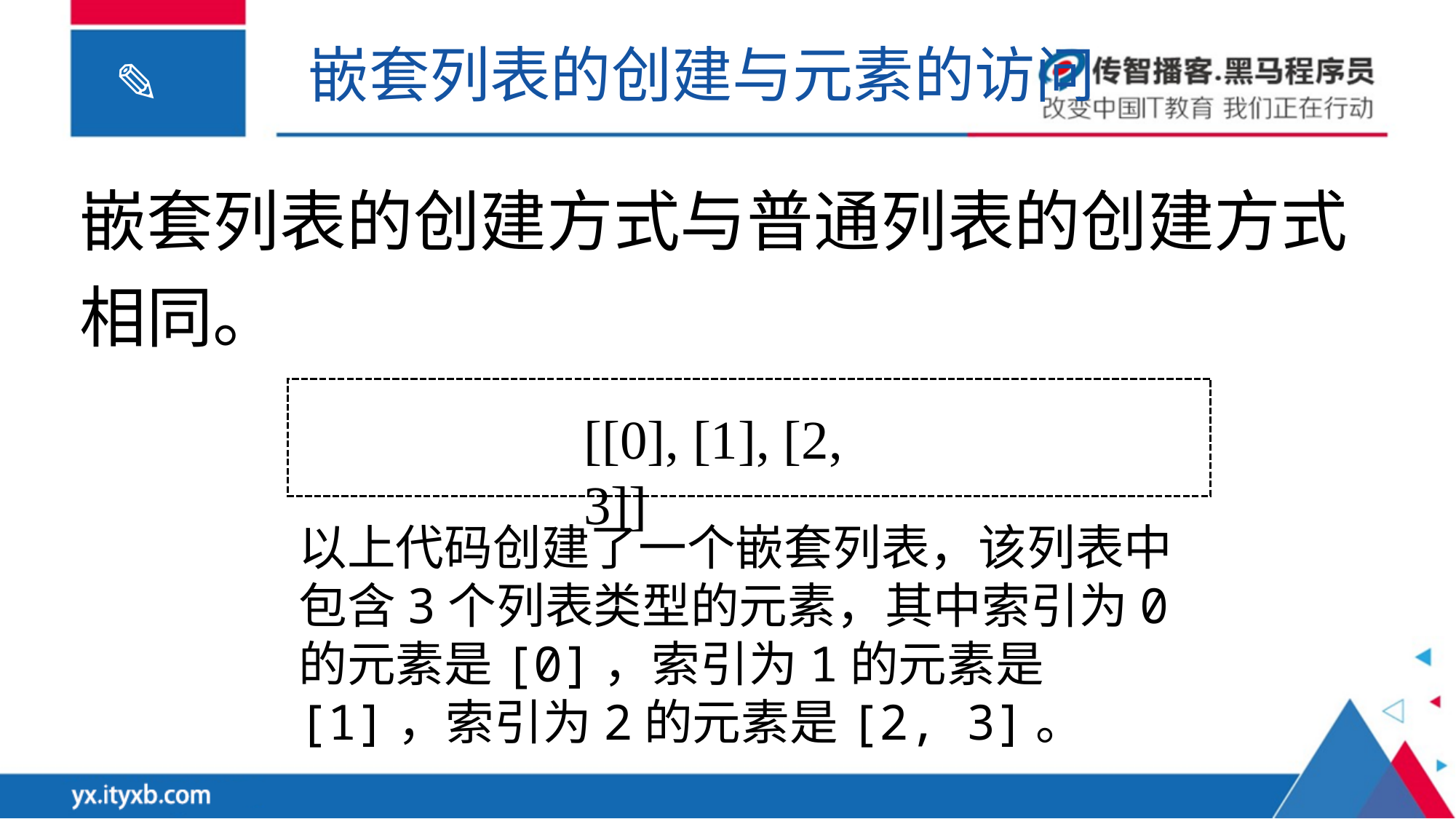

嵌套列表的创建与元素的访问
嵌套列表的创建方式与普通列表的创建方式相同。

[[0], [1], [2, 3]]
以上代码创建了一个嵌套列表，该列表中包含3个列表类型的元素，其中索引为0的元素是[0]，索引为1的元素是[1]，索引为2的元素是[2, 3]。